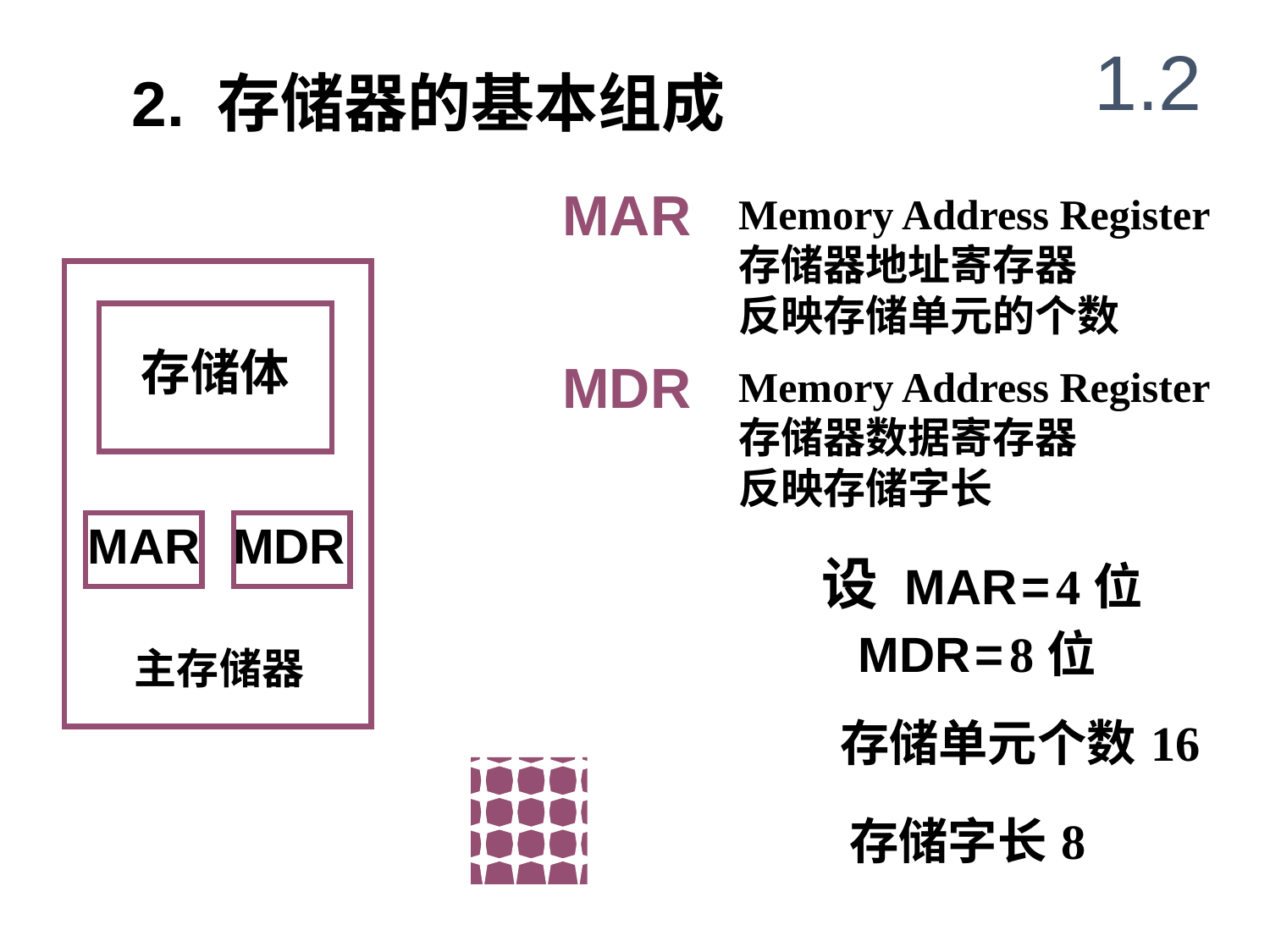

1.2
2. 存储器的基本组成
MAR
Memory Address Register
存储器地址寄存器
反映存储单元的个数

存储体
MAR
MDR

主存储器
MDR
Memory Address Register
存储器数据寄存器
反映存储字长
 设 MAR = 4 位
      MDR = 8 位

存储字长 8
 存储单元个数 16